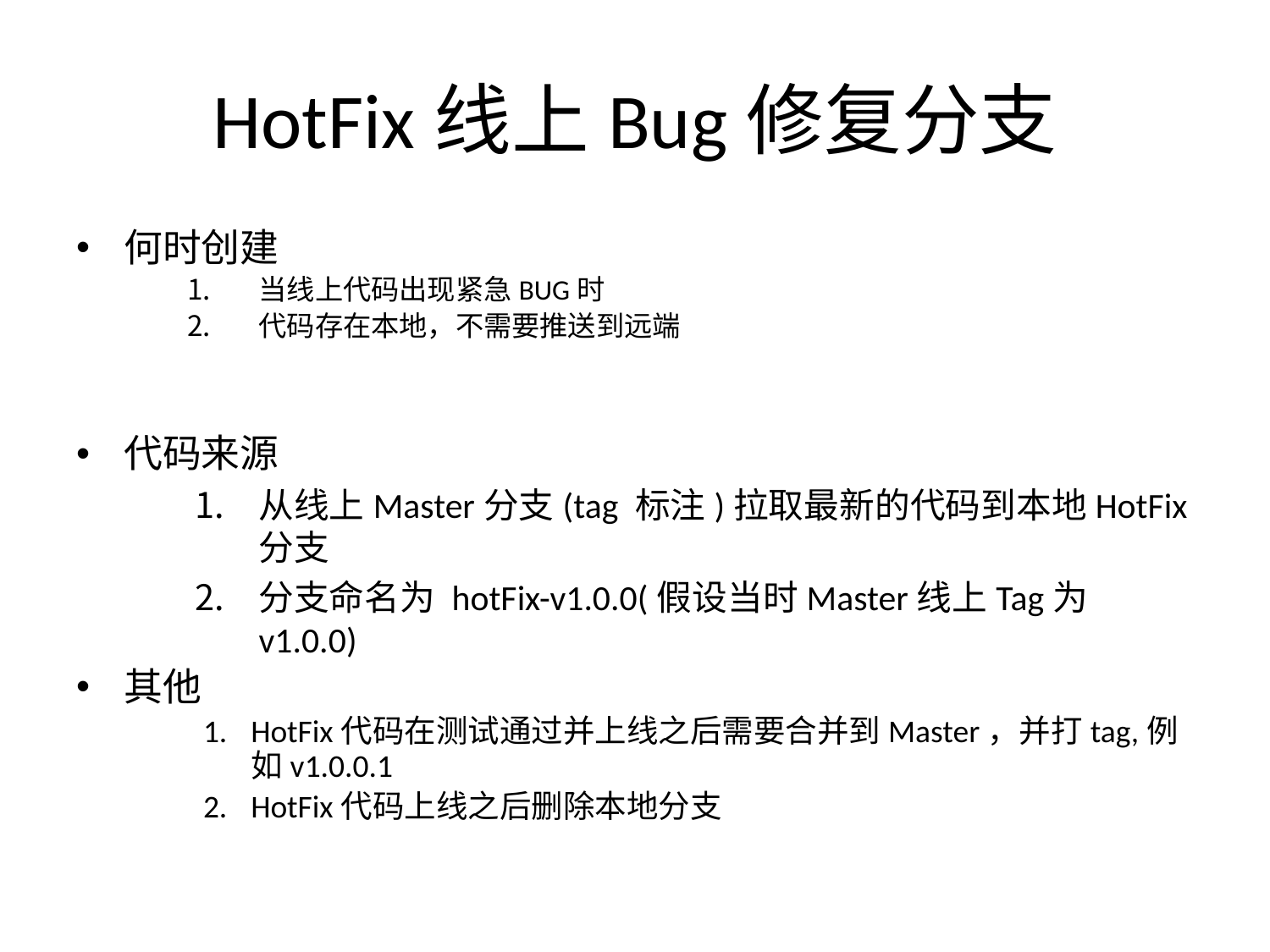

# HotFix线上Bug修复分支
何时创建
当线上代码出现紧急BUG时
代码存在本地，不需要推送到远端

代码来源
从线上Master分支(tag 标注)拉取最新的代码到本地HotFix分支
分支命名为 hotFix-v1.0.0(假设当时Master线上Tag为v1.0.0)
其他
HotFix代码在测试通过并上线之后需要合并到Master，并打tag,例如v1.0.0.1
HotFix代码上线之后删除本地分支